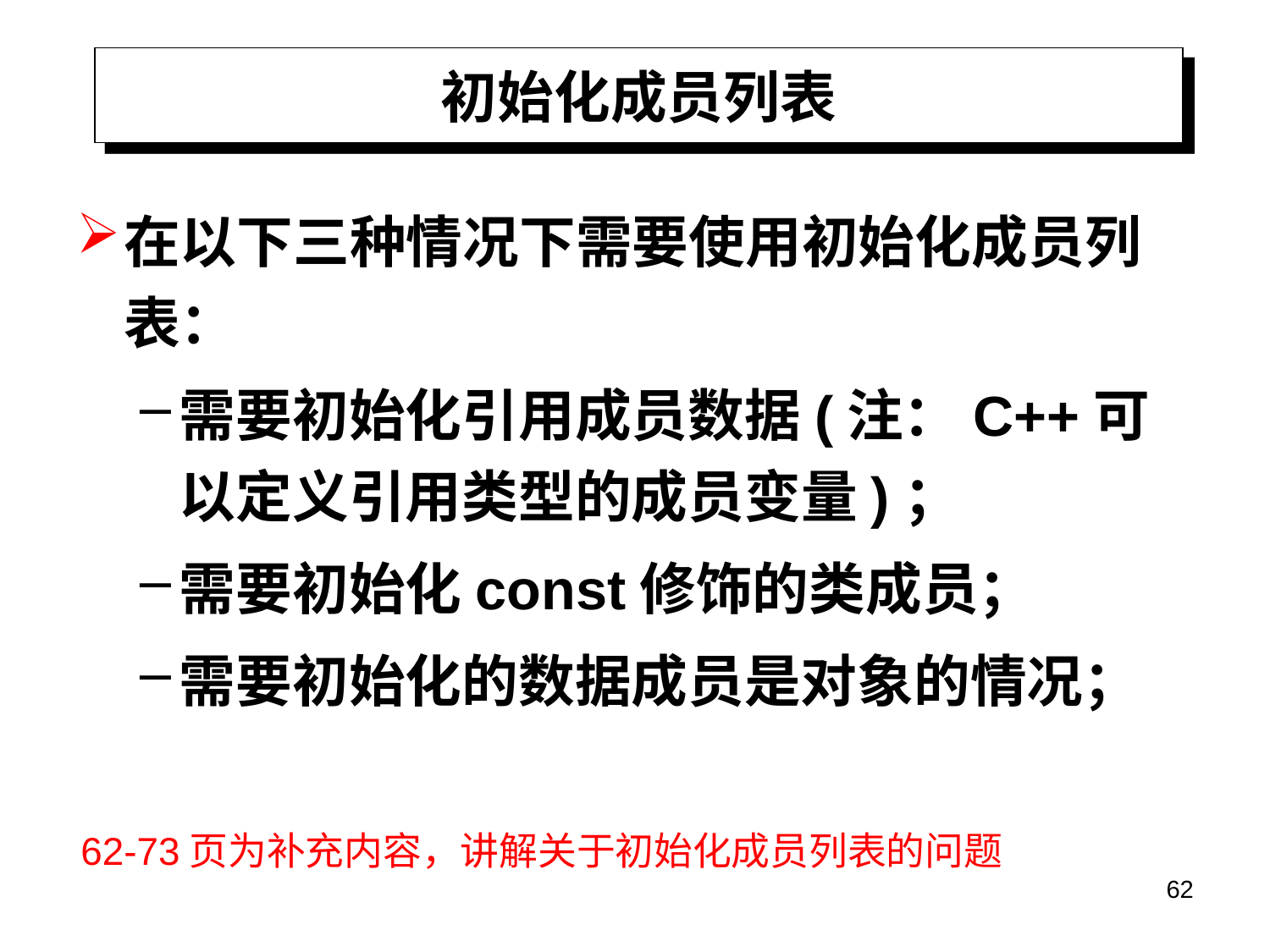

# 初始化成员列表
在以下三种情况下需要使用初始化成员列表：
需要初始化引用成员数据(注：C++可以定义引用类型的成员变量)；
需要初始化const修饰的类成员；
需要初始化的数据成员是对象的情况；
62-73页为补充内容，讲解关于初始化成员列表的问题
62